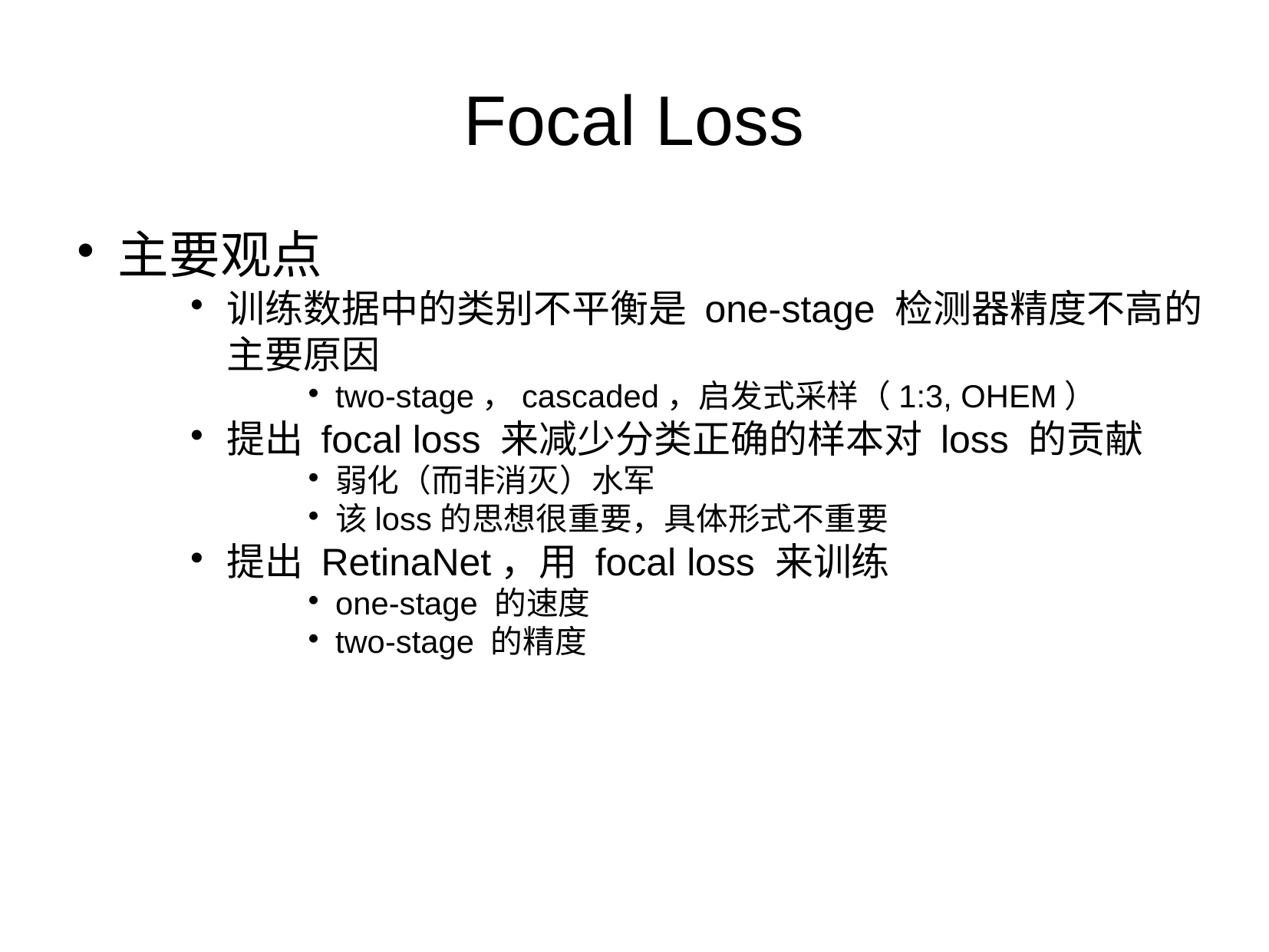

Focal Loss
主要观点
训练数据中的类别不平衡是 one-stage 检测器精度不高的主要原因
two-stage，cascaded，启发式采样（1:3, OHEM）
提出 focal loss 来减少分类正确的样本对 loss 的贡献
弱化（而非消灭）水军
该loss的思想很重要，具体形式不重要
提出 RetinaNet，用 focal loss 来训练
one-stage 的速度
two-stage 的精度